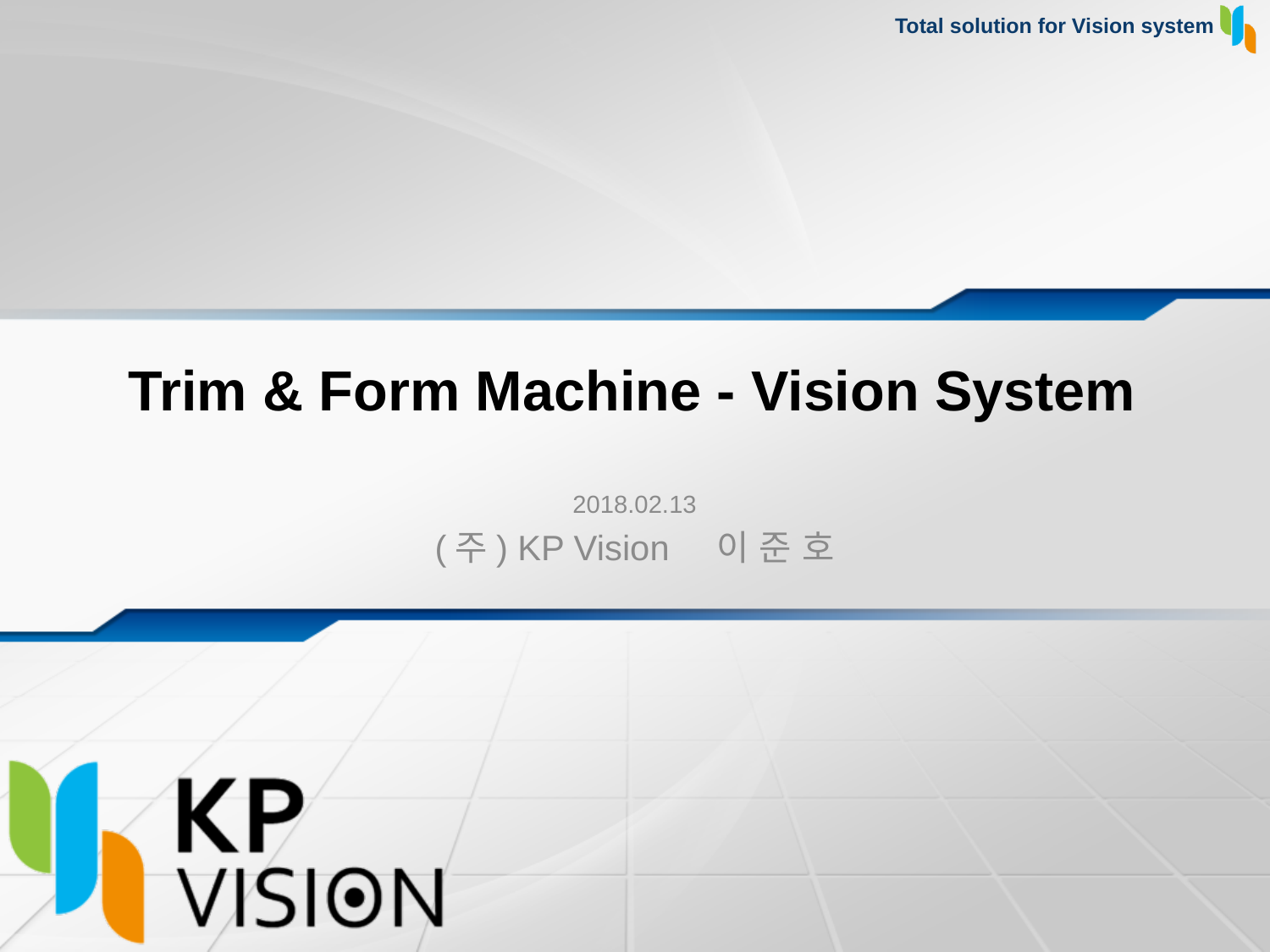

# Trim & Form Machine - Vision System
2018.02.13
(주) KP Vision    이 준 호